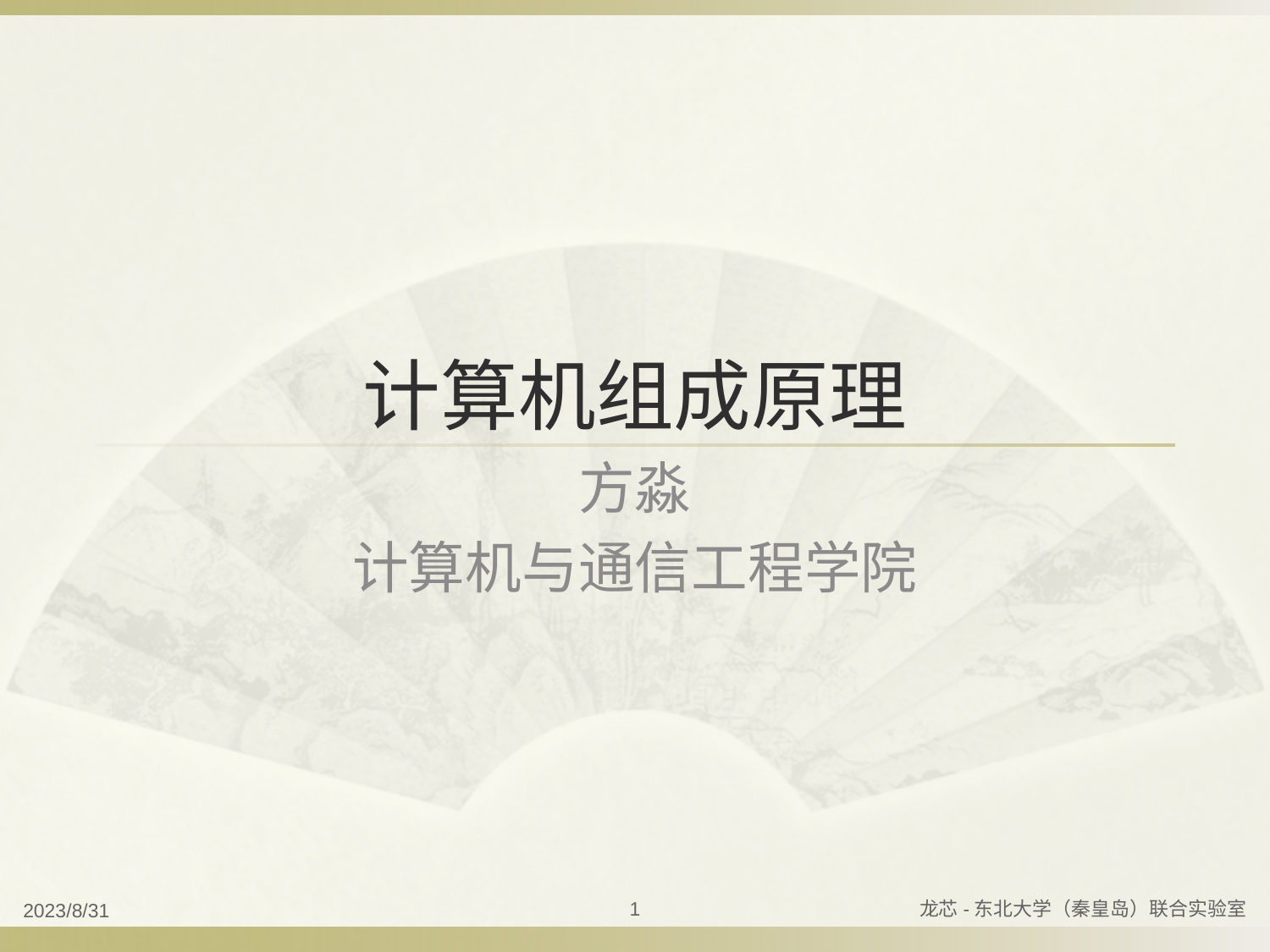

# 计算机组成原理
方淼
计算机与通信工程学院
2023/8/31
1
龙芯-东北大学（秦皇岛）联合实验室